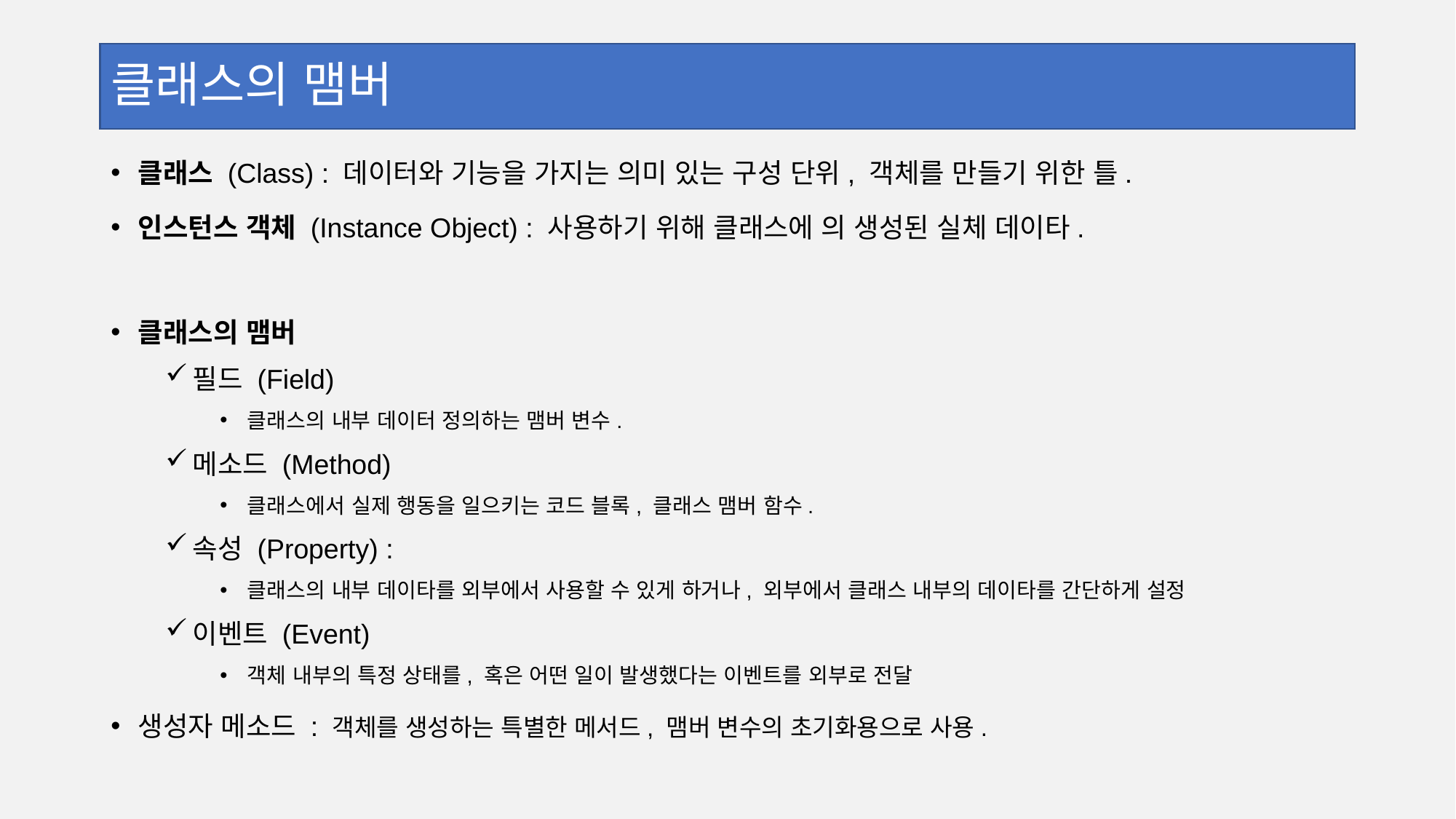

# 클래스의 맴버
클래스 (Class) : 데이터와 기능을 가지는 의미 있는 구성 단위, 객체를 만들기 위한 틀.
인스턴스 객체 (Instance Object) : 사용하기 위해 클래스에 의 생성된 실체 데이타.

클래스의 맴버
필드 (Field)
클래스의 내부 데이터 정의하는 맴버 변수.
메소드 (Method)
클래스에서 실제 행동을 일으키는 코드 블록, 클래스 맴버 함수.
속성 (Property) :
클래스의 내부 데이타를 외부에서 사용할 수 있게 하거나, 외부에서 클래스 내부의 데이타를 간단하게 설정
이벤트 (Event)
객체 내부의 특정 상태를, 혹은 어떤 일이 발생했다는 이벤트를 외부로 전달
생성자 메소드 : 객체를 생성하는 특별한 메서드, 맴버 변수의 초기화용으로 사용.